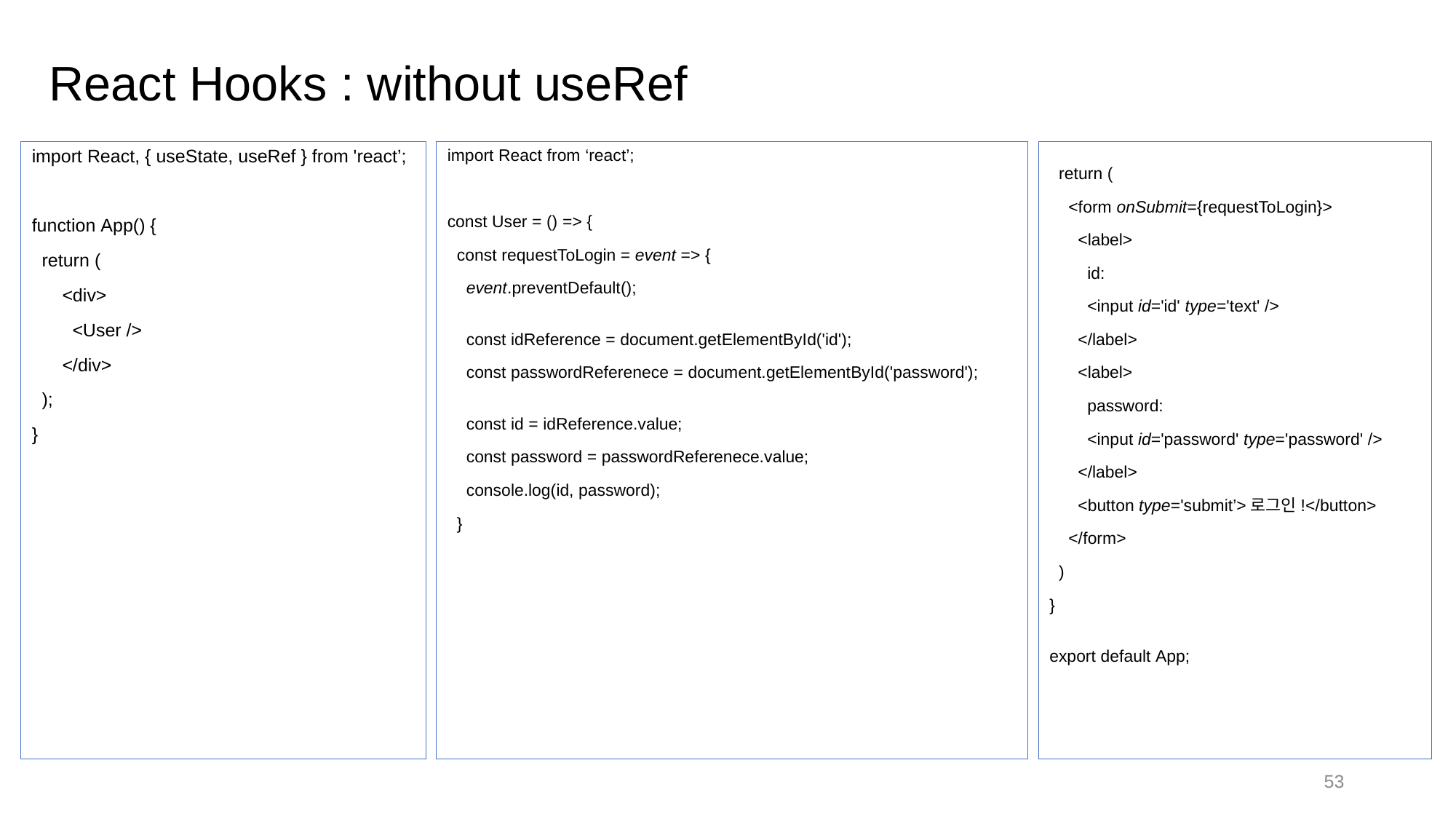

# React Hooks : without useRef
import React from ‘react’;

const User = () => {
  const requestToLogin = event => {
    event.preventDefault();
    const idReference = document.getElementById('id');
    const passwordReferenece = document.getElementById('password');
    const id = idReference.value;
    const password = passwordReferenece.value;
    console.log(id, password);
  }
  return (
    <form onSubmit={requestToLogin}>
      <label>
        id:
        <input id='id' type='text' />
      </label>
      <label>
        password:
        <input id='password' type='password' />
      </label>
      <button type='submit’>로그인!</button>
    </form>
  )
}
export default App;
import React, { useState, useRef } from 'react’;

function App() {
  return (
      <div>
        <User />
      </div>
  );
}

53